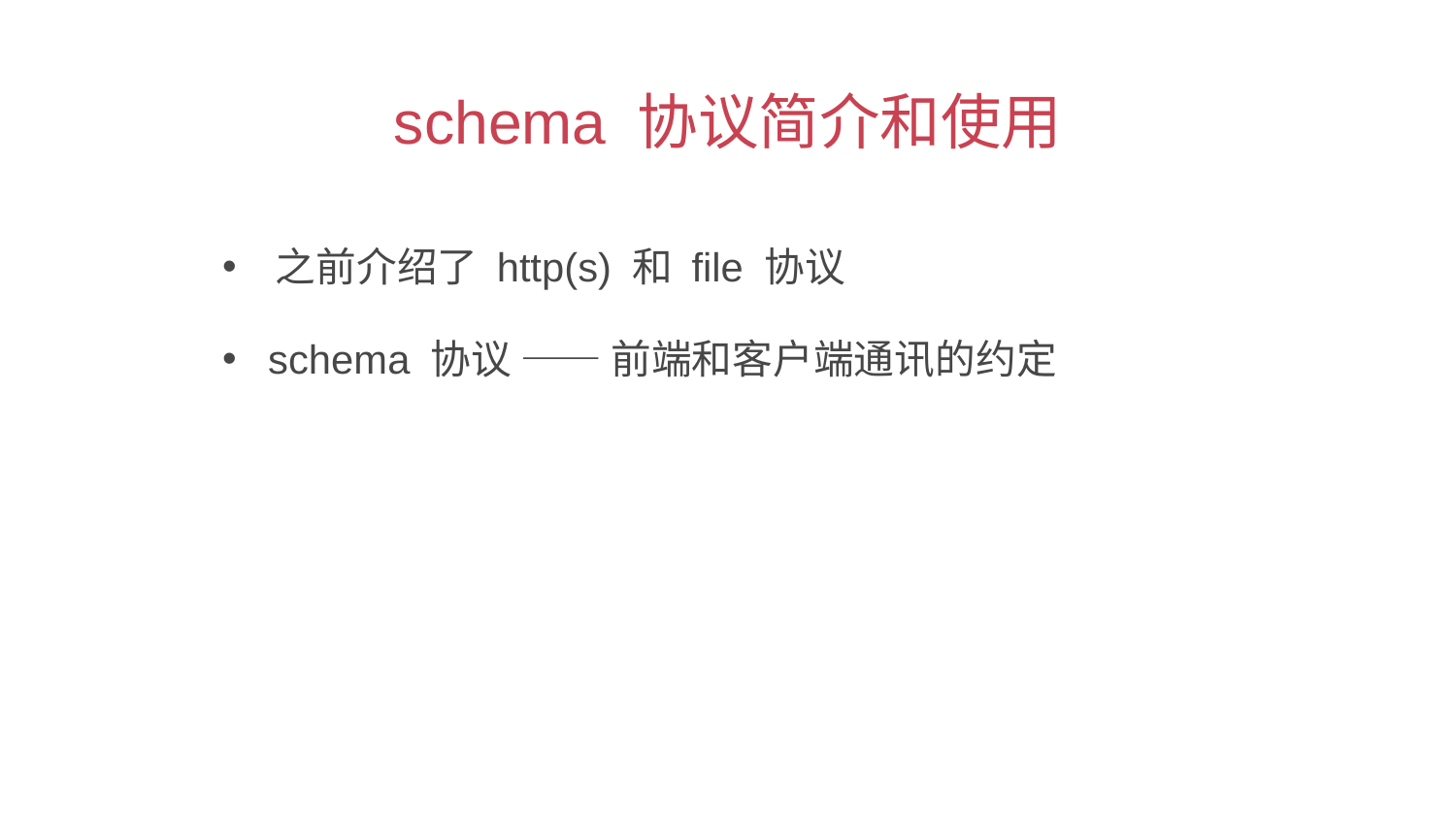

schema 协议简介和使用
 之前介绍了 http(s) 和 file 协议
 schema 协议 —— 前端和客户端通讯的约定